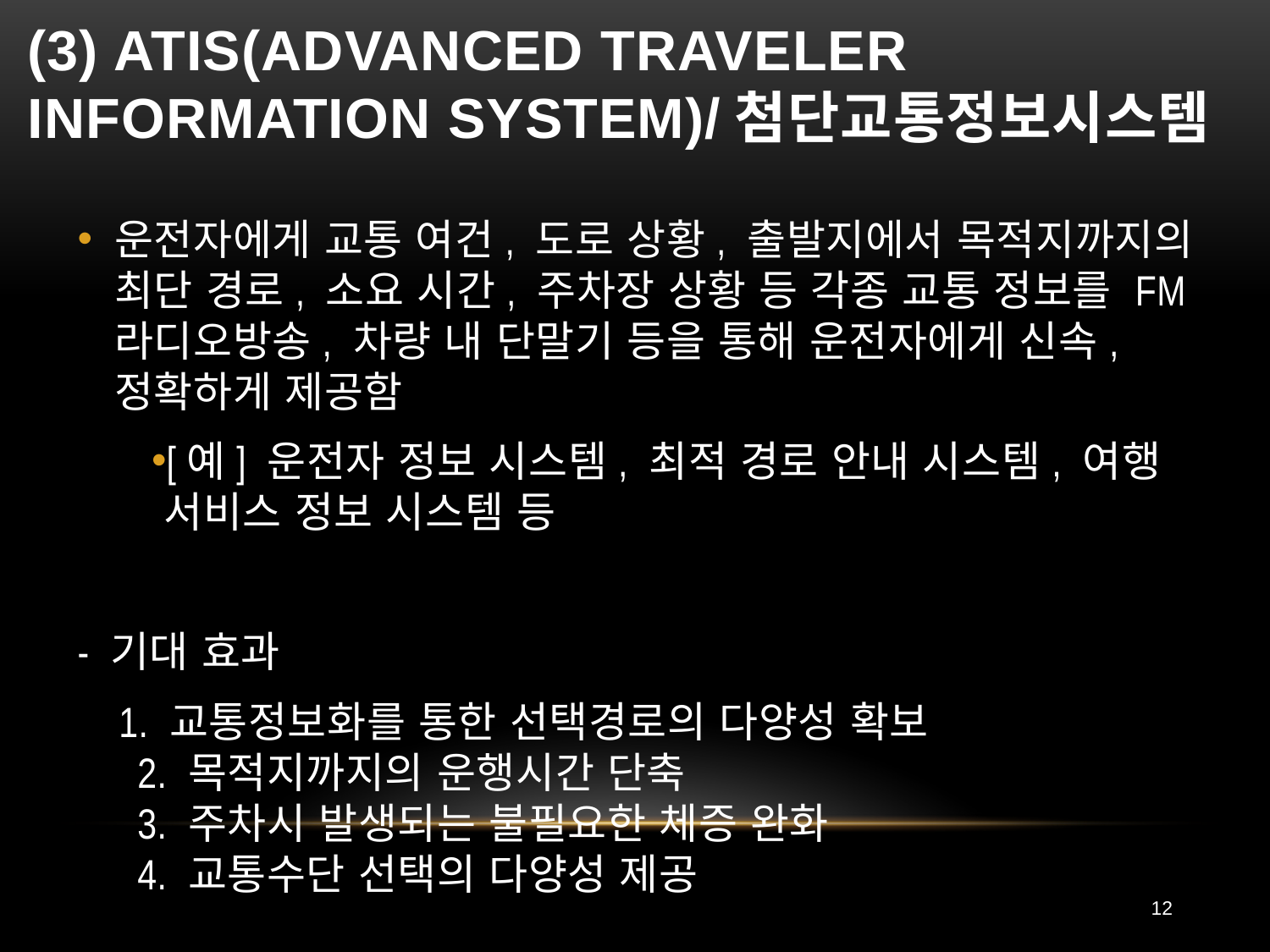

# (3) ATIS(Advanced Traveler Information System)/첨단교통정보시스템
운전자에게 교통 여건, 도로 상황, 출발지에서 목적지까지의 최단 경로, 소요 시간, 주차장 상황 등 각종 교통 정보를 FM 라디오방송, 차량 내 단말기 등을 통해 운전자에게 신속, 정확하게 제공함
[예] 운전자 정보 시스템, 최적 경로 안내 시스템, 여행 서비스 정보 시스템 등

- 기대 효과
    1. 교통정보화를 통한 선택경로의 다양성 확보
    2. 목적지까지의 운행시간 단축
    3. 주차시 발생되는 불필요한 체증 완화
    4. 교통수단 선택의 다양성 제공

12